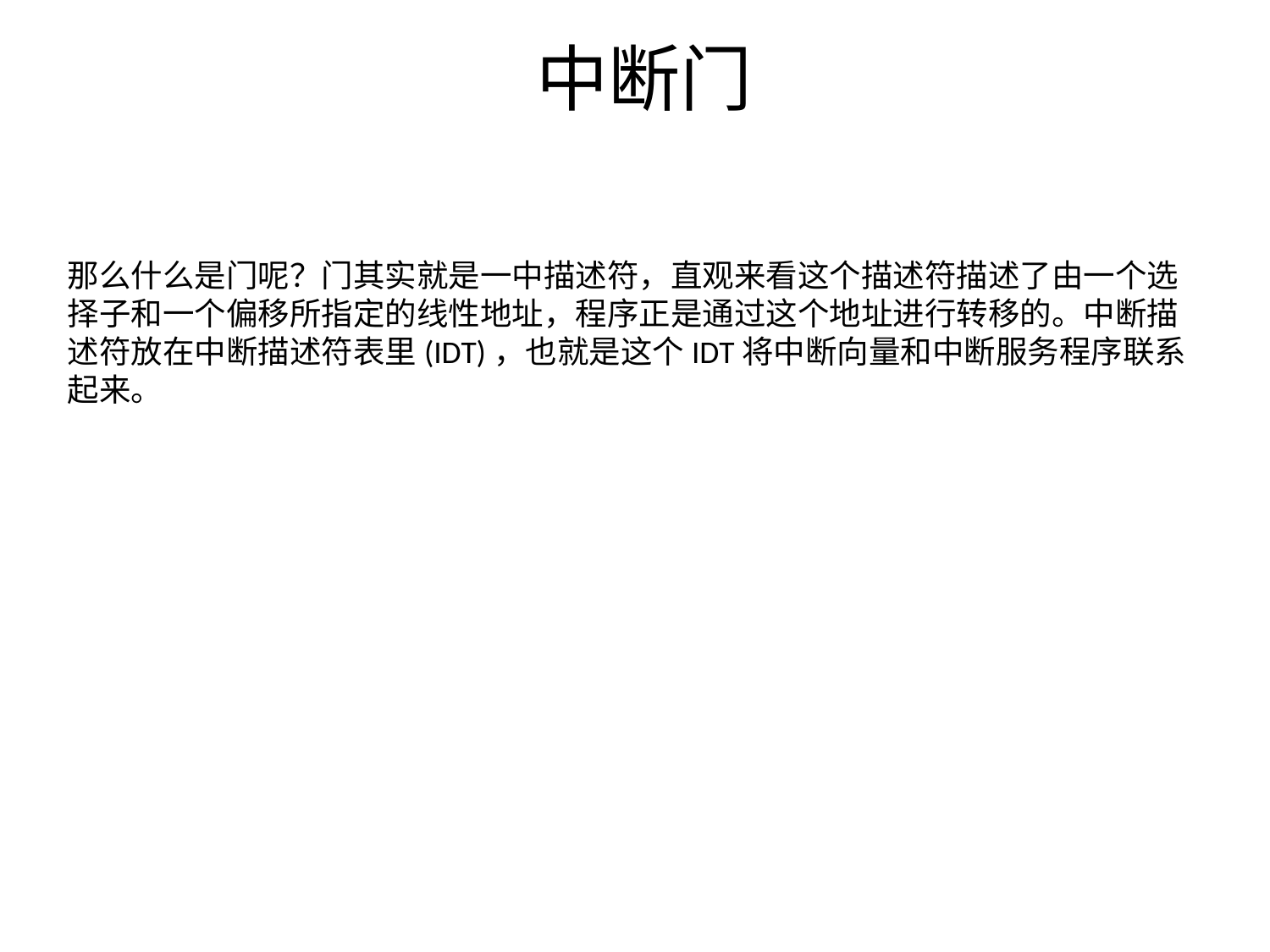

# 中断门
那么什么是门呢？门其实就是一中描述符，直观来看这个描述符描述了由一个选择子和一个偏移所指定的线性地址，程序正是通过这个地址进行转移的。中断描述符放在中断描述符表里(IDT)，也就是这个IDT将中断向量和中断服务程序联系起来。